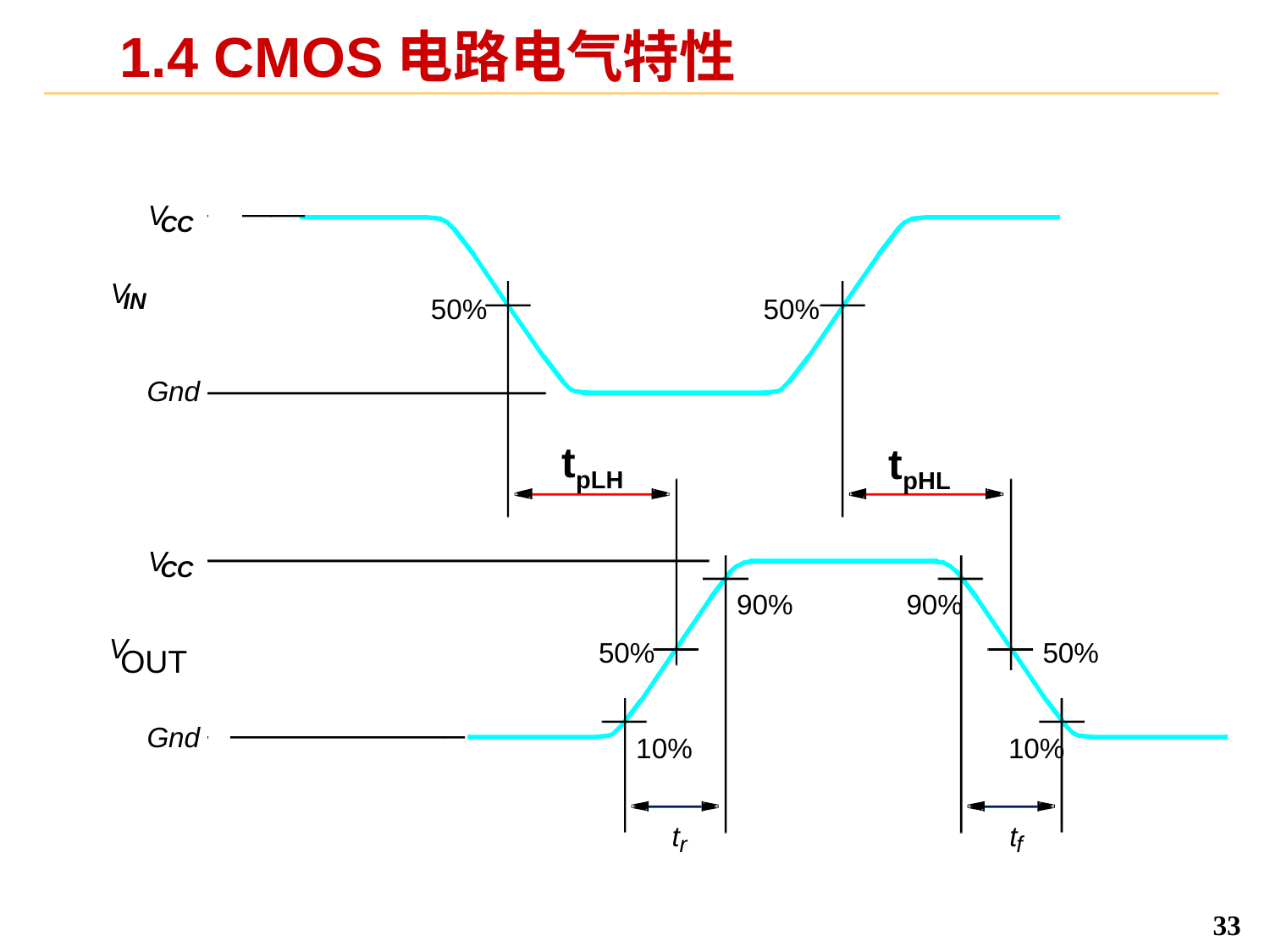

# 1.4 CMOS电路电气特性

V
CC

V

IN
50%
50%

Gnd

tpLH
tpHL

V
CC

90%
90%
V
50%
50%
OUT

Gnd

10%
10%

t
t
r
f

33